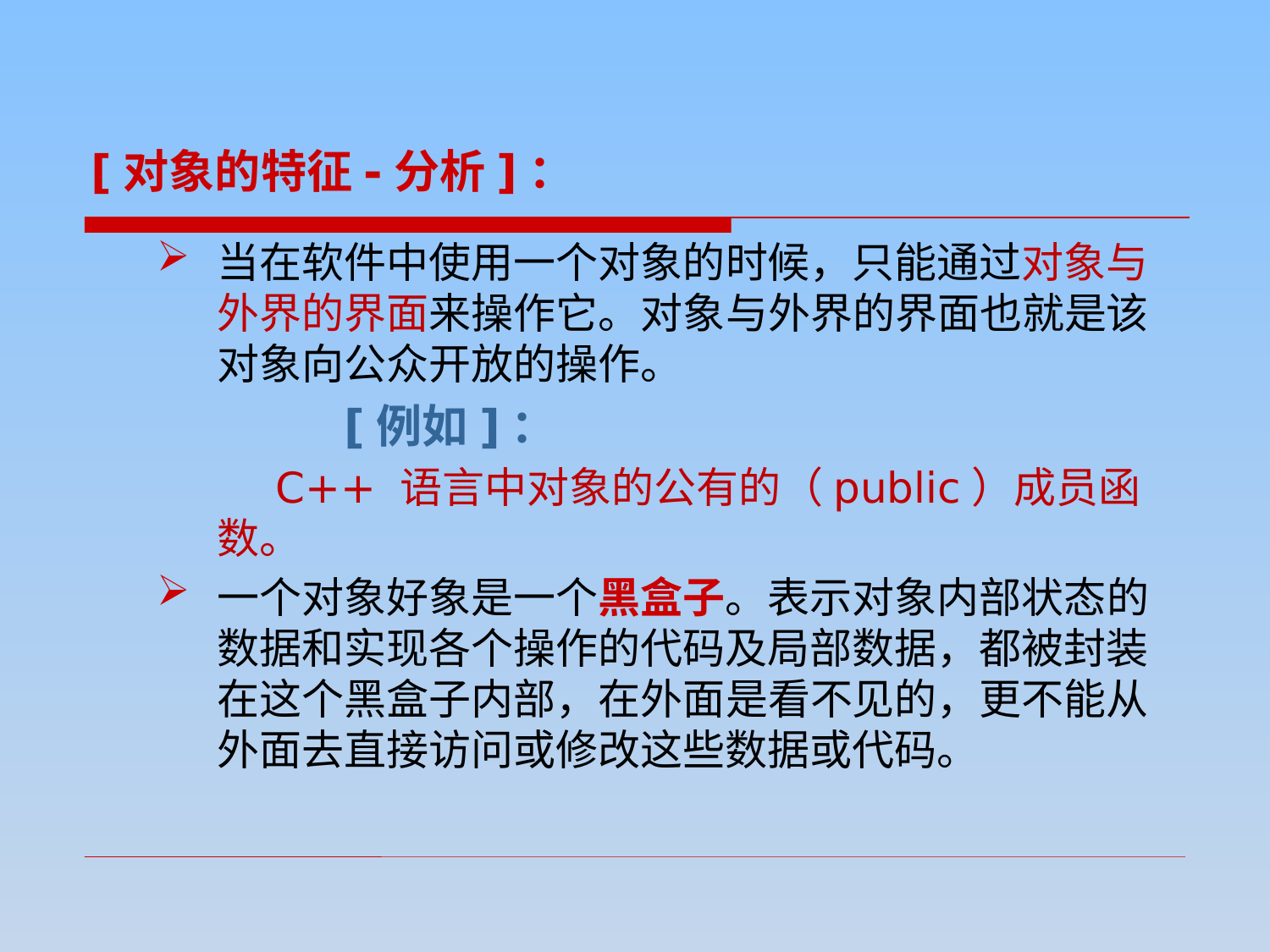

[对象的特征-分析]：

当在软件中使用一个对象的时候，只能通过对象与外界的界面来操作它。对象与外界的界面也就是该对象向公众开放的操作。
		[例如]：
        C++ 语言中对象的公有的（public）成员函数。
一个对象好象是一个黑盒子。表示对象内部状态的数据和实现各个操作的代码及局部数据，都被封装在这个黑盒子内部，在外面是看不见的，更不能从外面去直接访问或修改这些数据或代码。